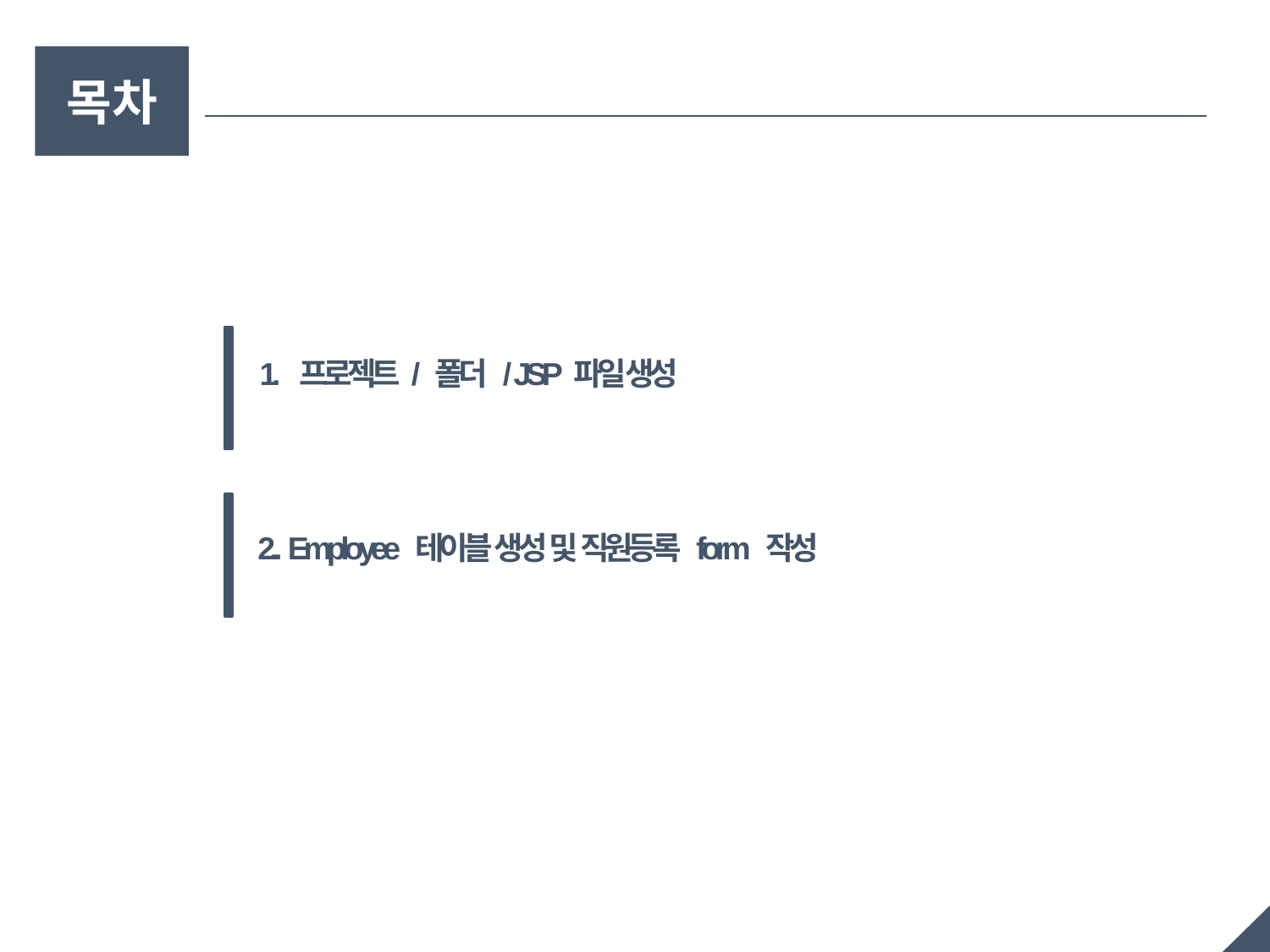

목차

1.   프로젝트 /  폴더  /  JSP 파일 생성

2..   Employee  테이블  생성  및  직원등록  form  작성